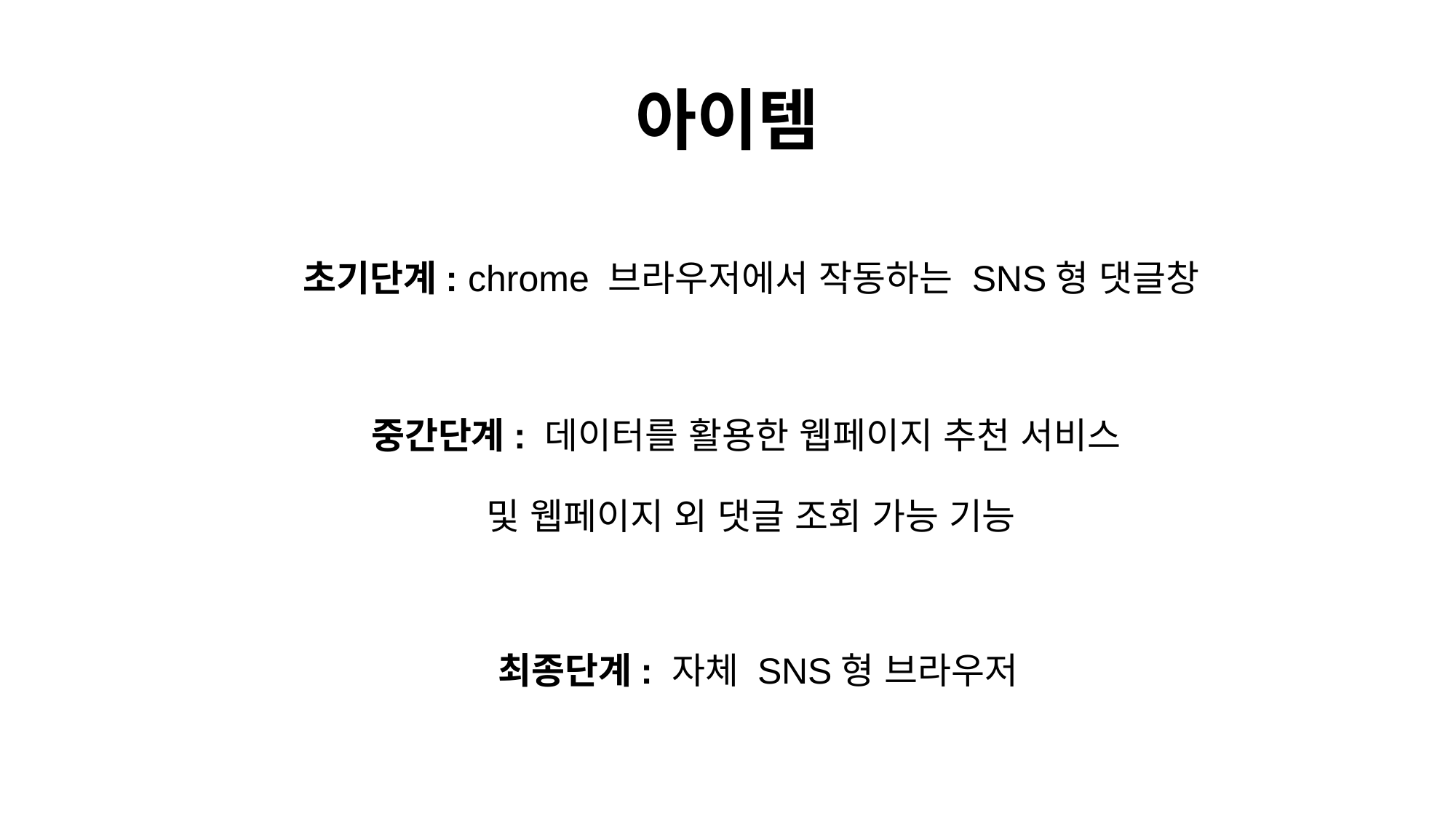

# 아이템
초기단계: chrome 브라우저에서 작동하는 SNS형 댓글창

중간단계: 데이터를 활용한 웹페이지 추천 서비스
및 웹페이지 외 댓글 조회 가능 기능
최종단계: 자체 SNS형 브라우저